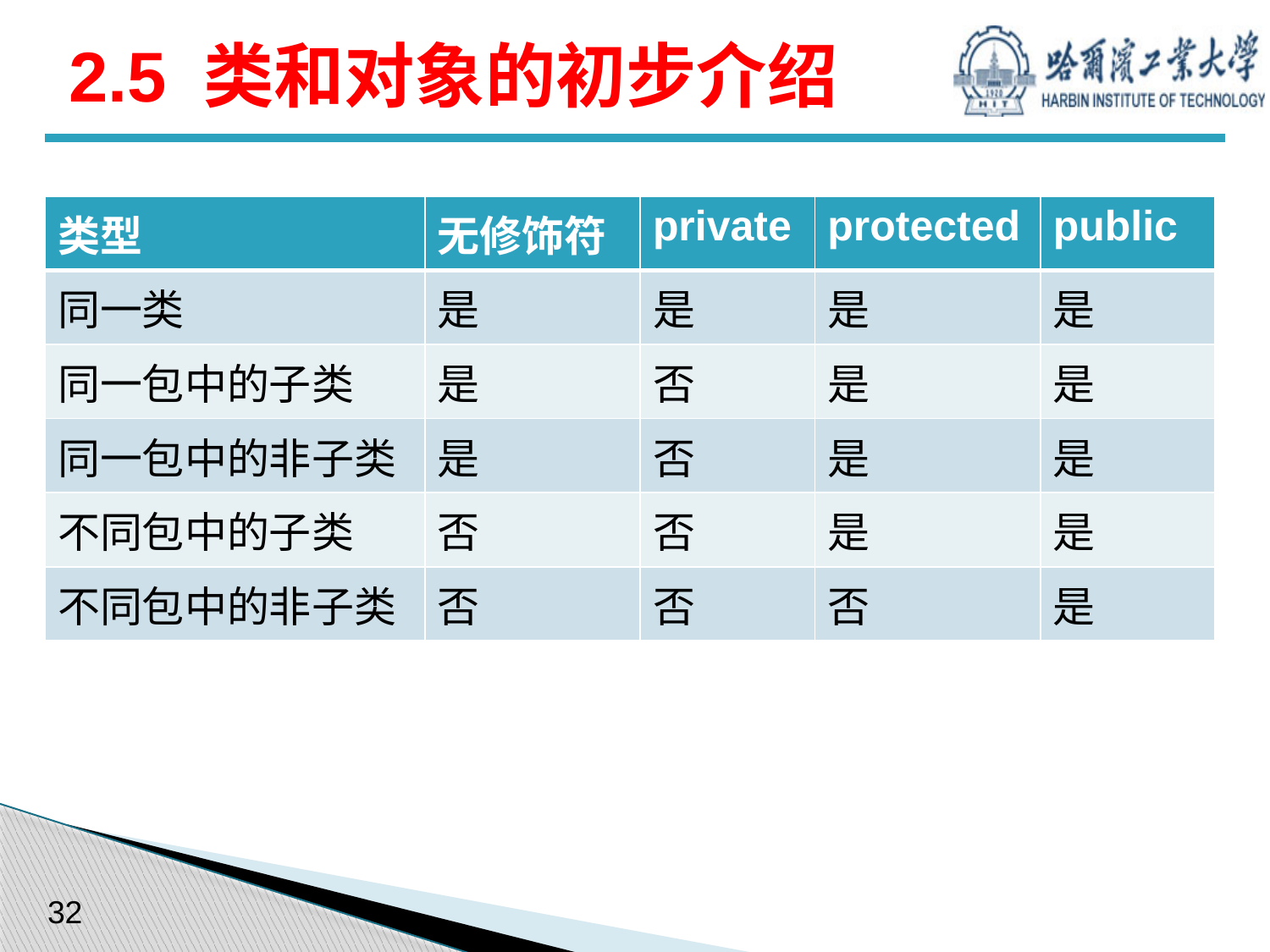

# 2.5 类和对象的初步介绍
| 类型 | 无修饰符 | private | protected | public |
| --- | --- | --- | --- | --- |
| 同一类 | 是 | 是 | 是 | 是 |
| 同一包中的子类 | 是 | 否 | 是 | 是 |
| 同一包中的非子类 | 是 | 否 | 是 | 是 |
| 不同包中的子类 | 否 | 否 | 是 | 是 |
| 不同包中的非子类 | 否 | 否 | 否 | 是 |